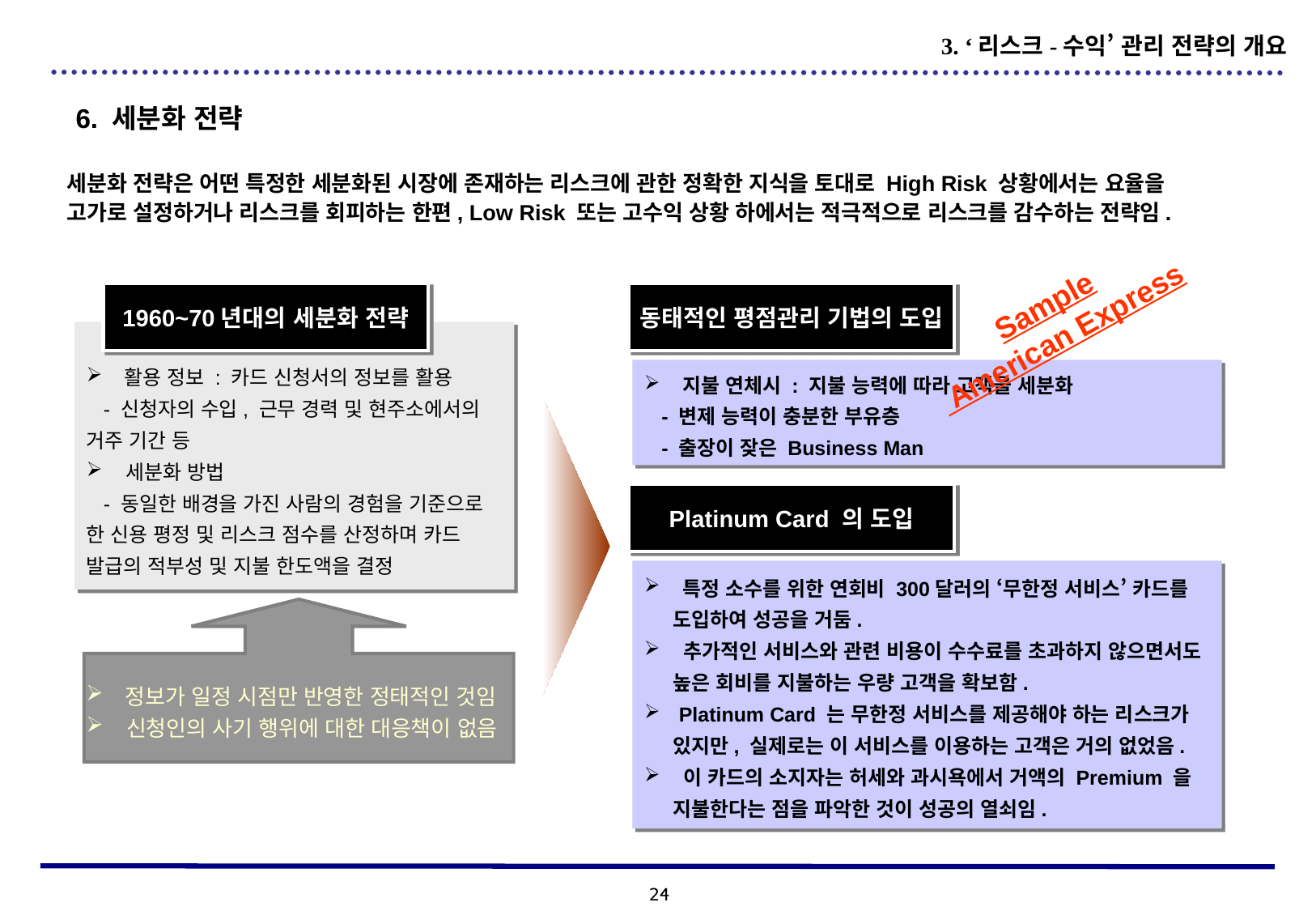

3. ‘리스크-수익’ 관리 전략의 개요
6. 세분화 전략
세분화 전략은 어떤 특정한 세분화된 시장에 존재하는 리스크에 관한 정확한 지식을 토대로 High Risk 상황에서는 요율을 고가로 설정하거나 리스크를 회피하는 한편, Low Risk 또는 고수익 상황 하에서는 적극적으로 리스크를 감수하는 전략임.
1960~70년대의 세분화 전략
동태적인 평점관리 기법의 도입
Sample
 American Express

 활용 정보 : 카드 신청서의 정보를 활용
   - 신청자의 수입, 근무 경력 및 현주소에서의 거주 기간 등
 세분화 방법
   - 동일한 배경을 가진 사람의 경험을 기준으로 한 신용 평정 및 리스크 점수를 산정하며 카드 발급의 적부성 및 지불 한도액을 결정
 지불 연체시 : 지불 능력에 따라 고객을 세분화
   - 변제 능력이 충분한 부유층
   - 출장이 잦은 Business Man
Platinum Card 의 도입

 특정 소수를 위한 연회비 300달러의 ‘무한정 서비스’ 카드를 도입하여 성공을 거둠.
 추가적인 서비스와 관련 비용이 수수료를 초과하지 않으면서도 높은 회비를 지불하는 우량 고객을 확보함.
 Platinum Card 는 무한정 서비스를 제공해야 하는 리스크가 있지만, 실제로는 이 서비스를 이용하는 고객은 거의 없었음.
 이 카드의 소지자는 허세와 과시욕에서 거액의 Premium 을 지불한다는 점을 파악한 것이 성공의 열쇠임.

 정보가 일정 시점만 반영한 정태적인 것임
 신청인의 사기 행위에 대한 대응책이 없음